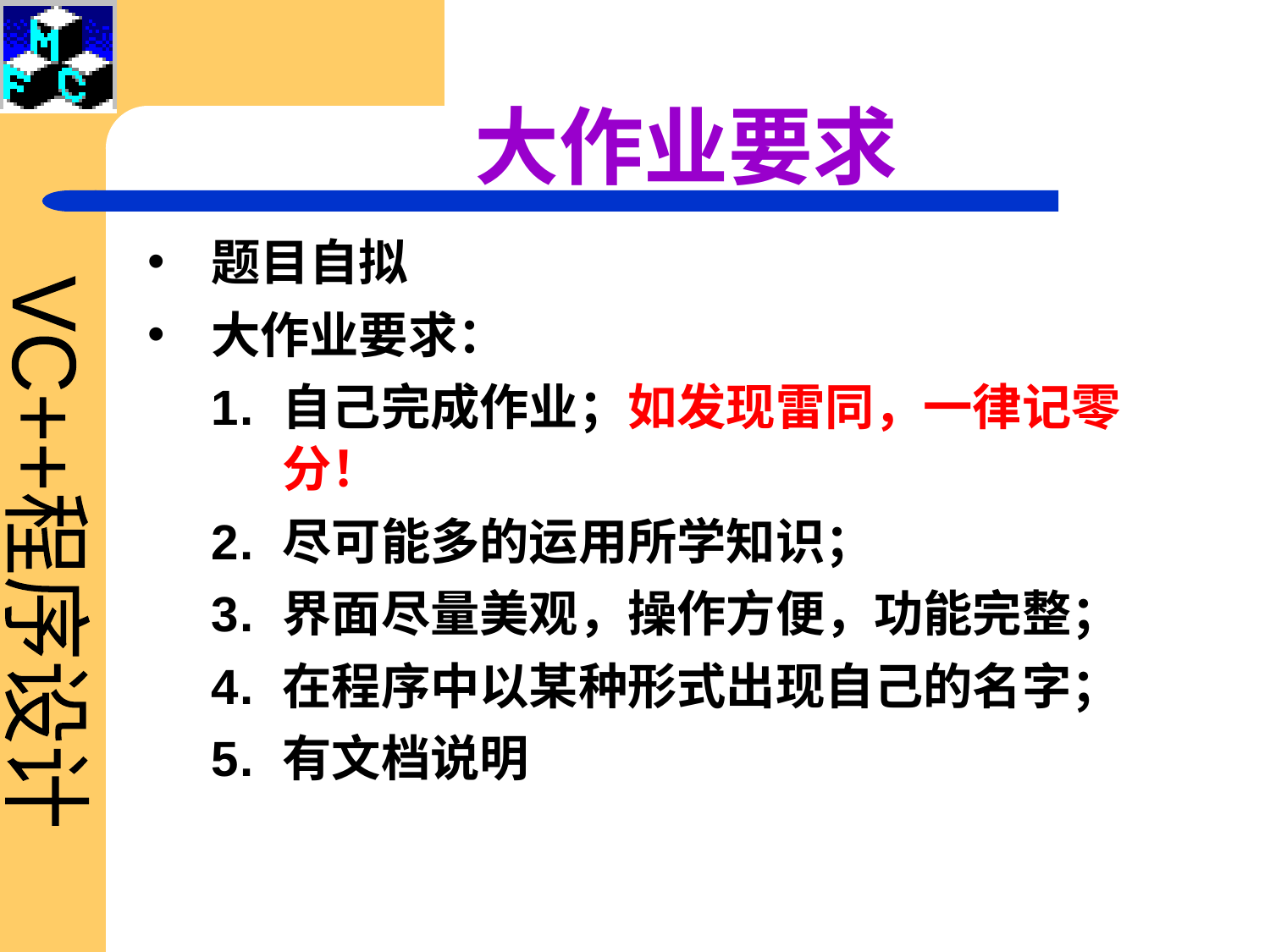

大作业要求
题目自拟
大作业要求：
自己完成作业；如发现雷同，一律记零分！
尽可能多的运用所学知识；
界面尽量美观，操作方便，功能完整；
在程序中以某种形式出现自己的名字；
有文档说明